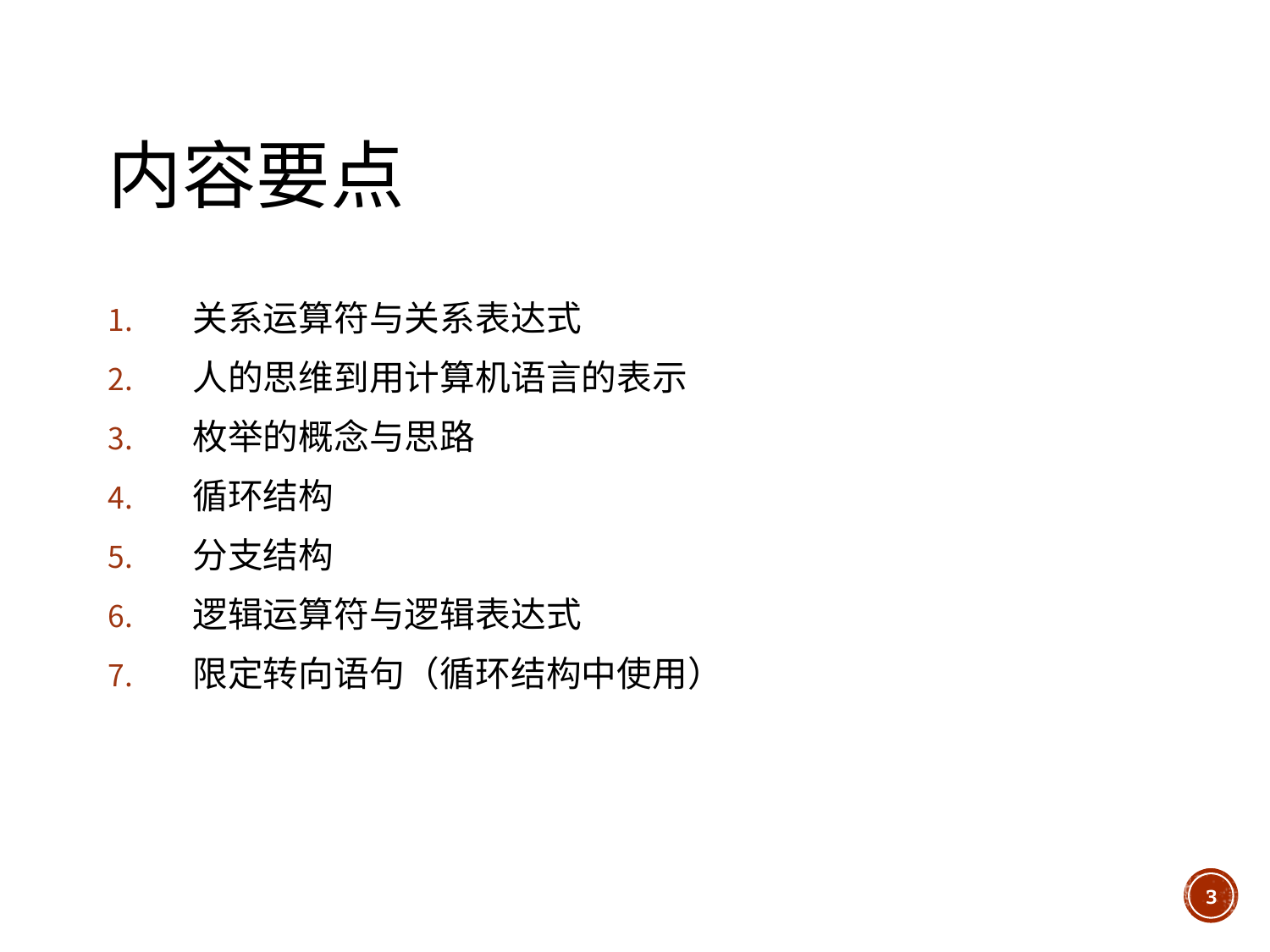

# 内容要点
关系运算符与关系表达式
人的思维到用计算机语言的表示
枚举的概念与思路
循环结构
分支结构
逻辑运算符与逻辑表达式
限定转向语句（循环结构中使用）
3